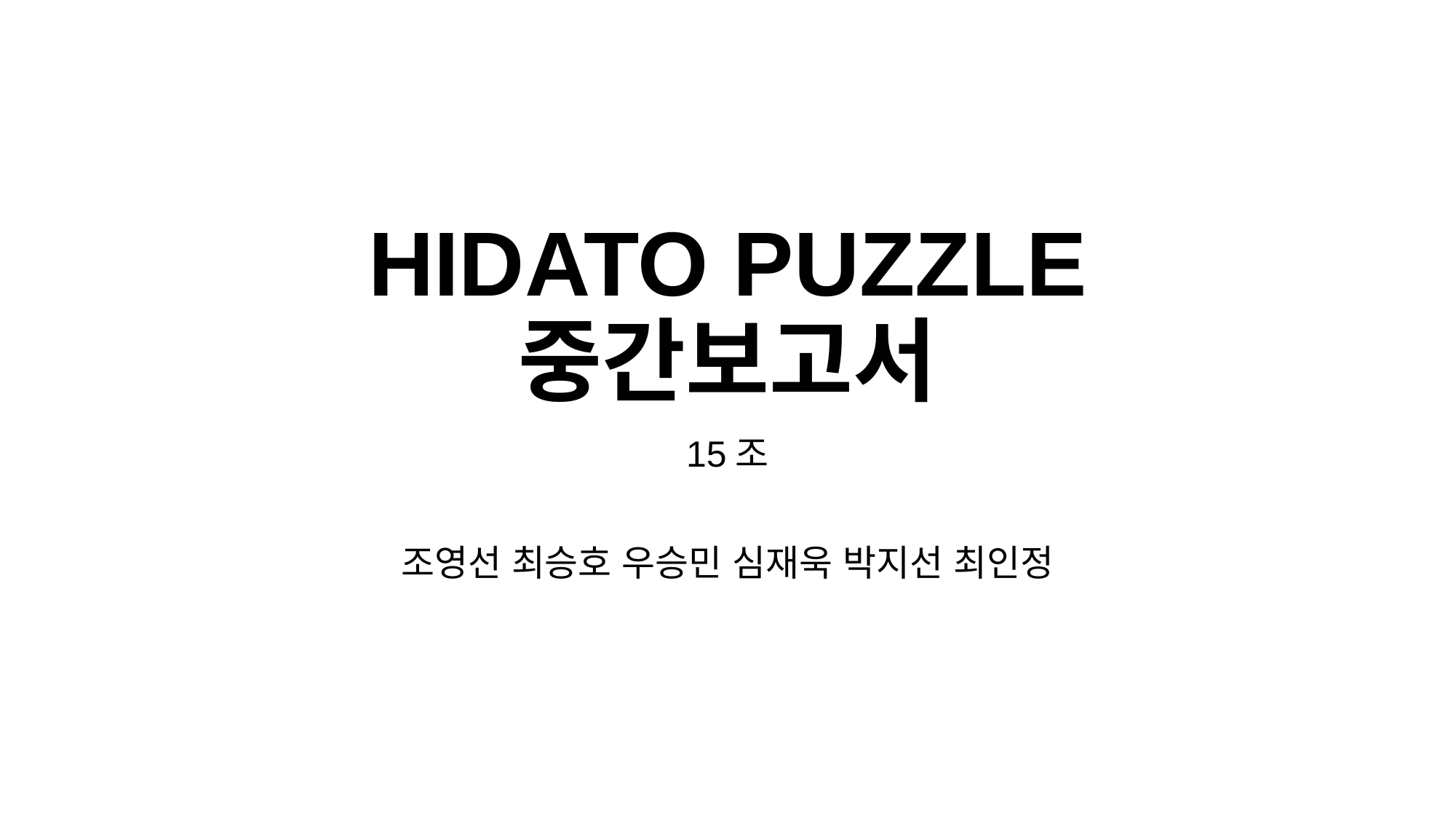

# HIDATO PUZZLE 중간보고서
15조

조영선 최승호 우승민 심재욱 박지선 최인정